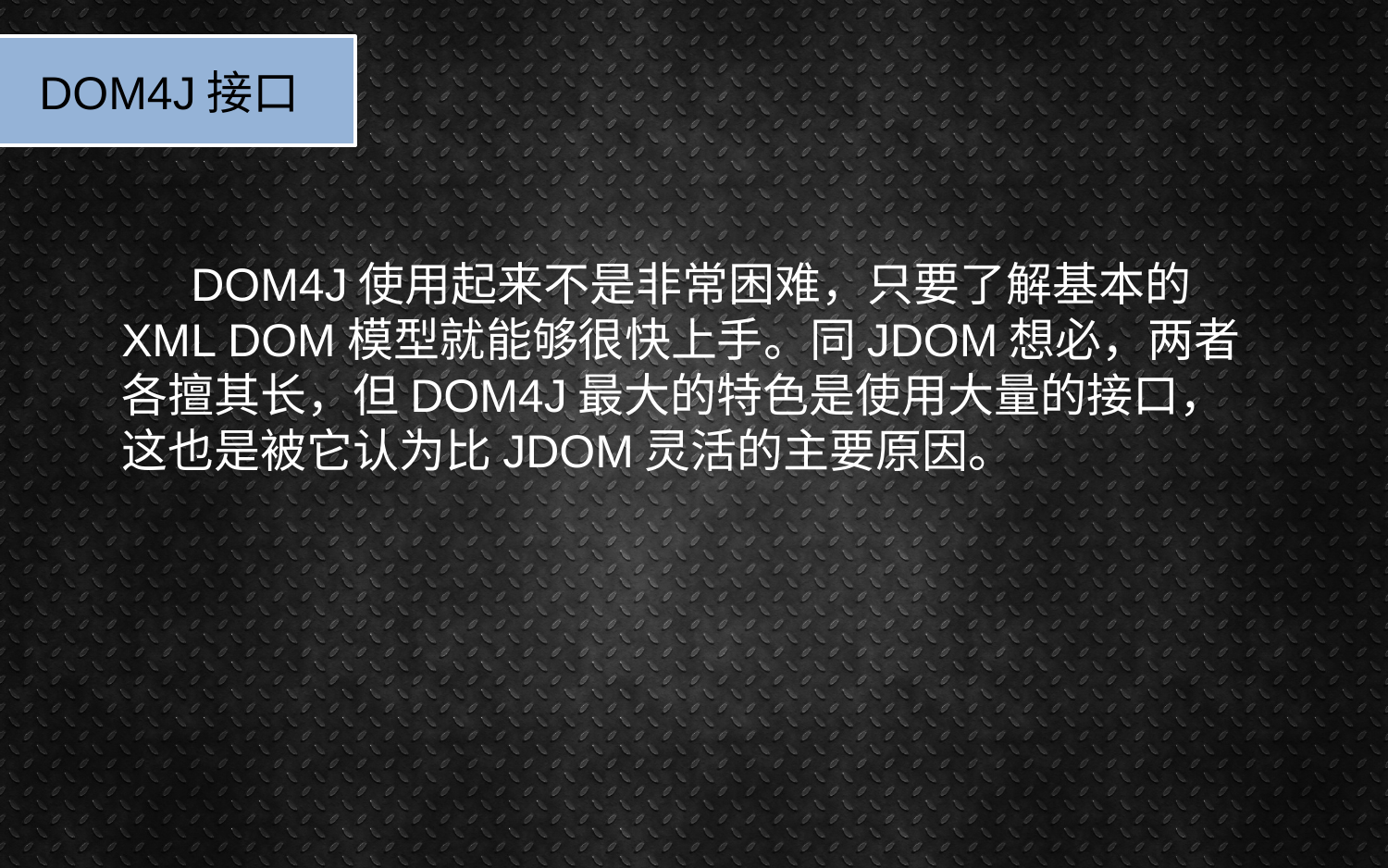

DOM4J接口
DOM4J使用起来不是非常困难，只要了解基本的XML DOM模型就能够很快上手。同JDOM想必，两者各擅其长，但DOM4J最大的特色是使用大量的接口，这也是被它认为比JDOM灵活的主要原因。